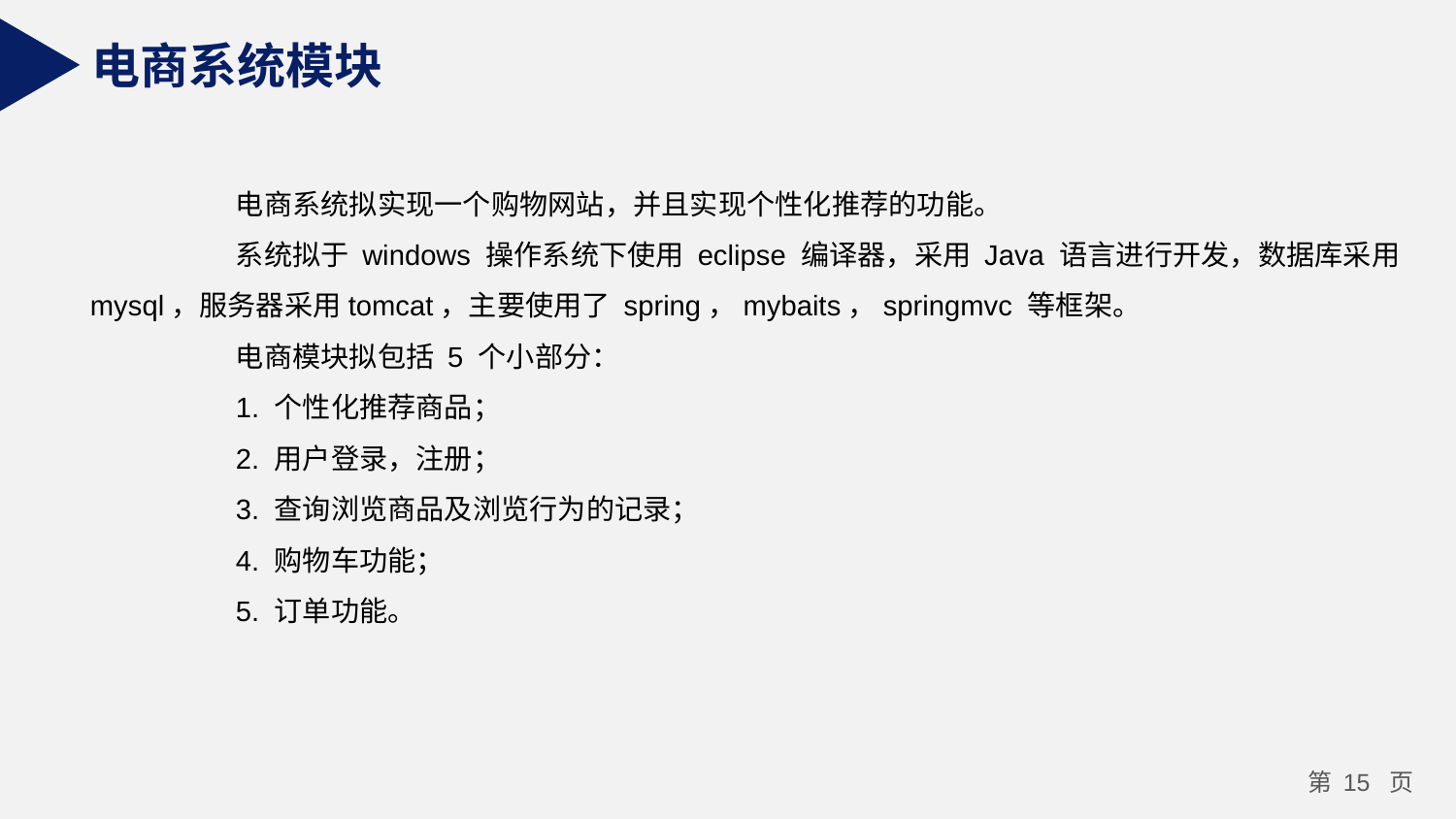

电商系统模块
	电商系统拟实现一个购物网站，并且实现个性化推荐的功能。
	系统拟于 windows 操作系统下使用 eclipse 编译器，采用 Java 语言进行开发，数据库采用 mysql，服务器采用tomcat，主要使用了 spring，mybaits，springmvc 等框架。
	电商模块拟包括 5 个小部分：
	1. 个性化推荐商品；
	2. 用户登录，注册；
	3. 查询浏览商品及浏览行为的记录；
	4. 购物车功能；
	5. 订单功能。